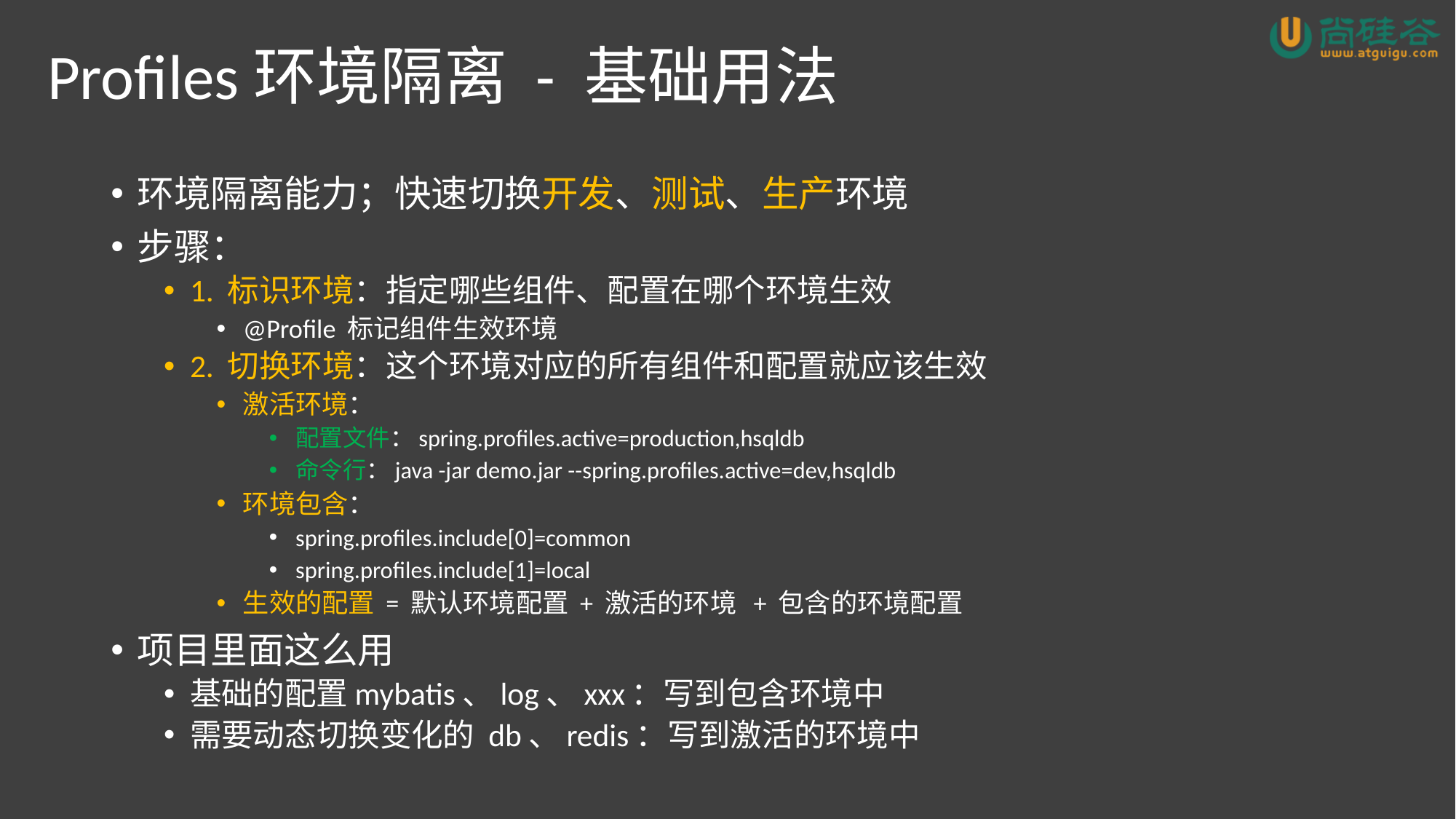

# Profiles环境隔离 - 基础用法
环境隔离能力；快速切换开发、测试、生产环境
步骤：
1. 标识环境：指定哪些组件、配置在哪个环境生效
@Profile 标记组件生效环境
2. 切换环境：这个环境对应的所有组件和配置就应该生效
激活环境：
配置文件：spring.profiles.active=production,hsqldb
命令行：java -jar demo.jar --spring.profiles.active=dev,hsqldb
环境包含：
spring.profiles.include[0]=common
spring.profiles.include[1]=local
生效的配置 = 默认环境配置 + 激活的环境  + 包含的环境配置
项目里面这么用
基础的配置mybatis、log、xxx：写到包含环境中
需要动态切换变化的 db、redis：写到激活的环境中